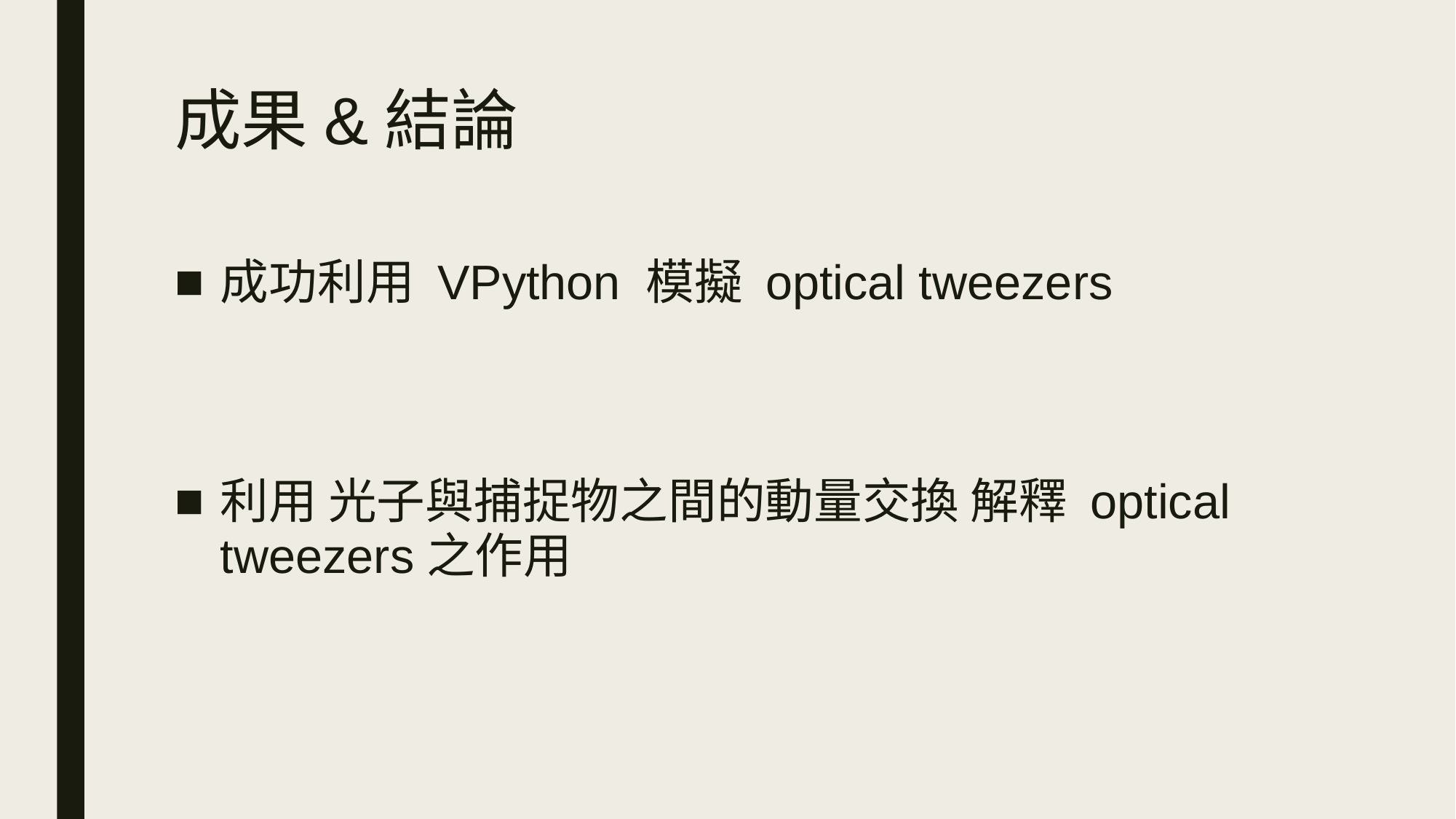

# 成果&結論
成功利用 VPython 模擬 optical tweezers

利用 光子與捕捉物之間的動量交換 解釋 optical tweezers之作用